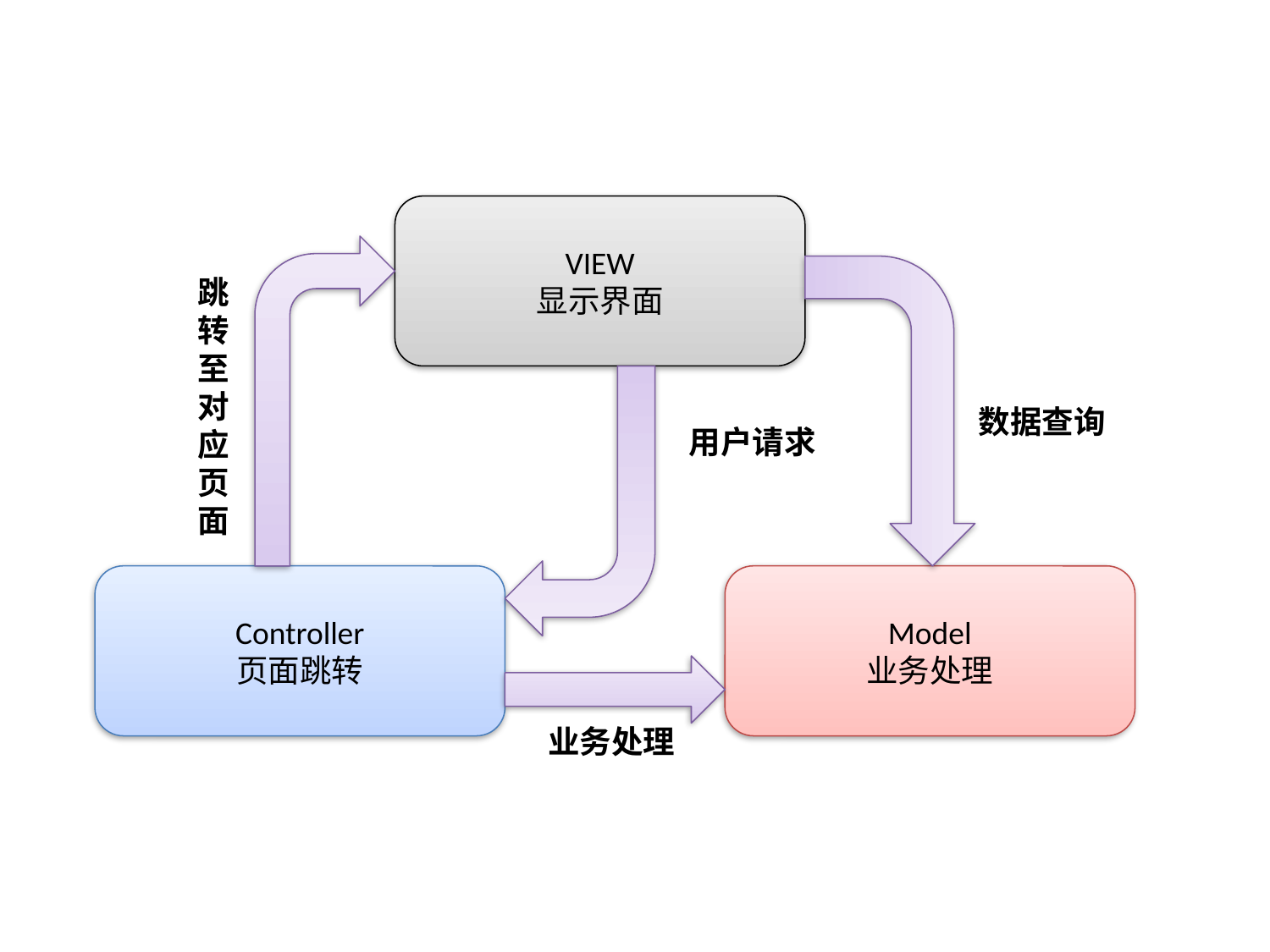

VIEW
显示界面

跳
转
至
对
应
页
面

数据查询
用户请求
Controller
页面跳转
Model
业务处理

业务处理